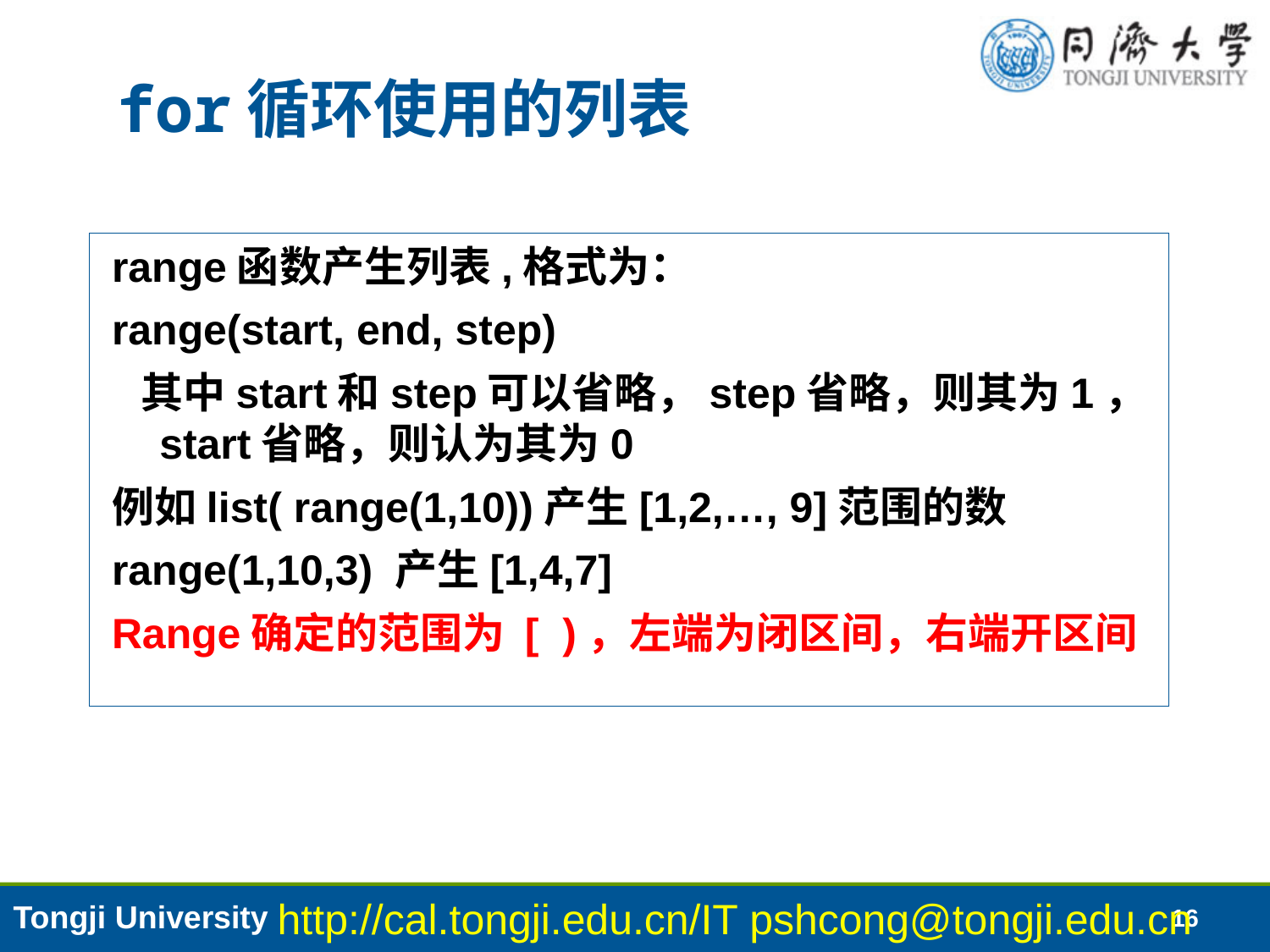

# for循环使用的列表
range函数产生列表,格式为：
range(start, end, step)
  其中start和step可以省略，step省略，则其为1，start省略，则认为其为0
例如list( range(1,10))产生[1,2,…, 9]范围的数
range(1,10,3) 产生[1,4,7]
Range确定的范围为 [  )，左端为闭区间，右端开区间